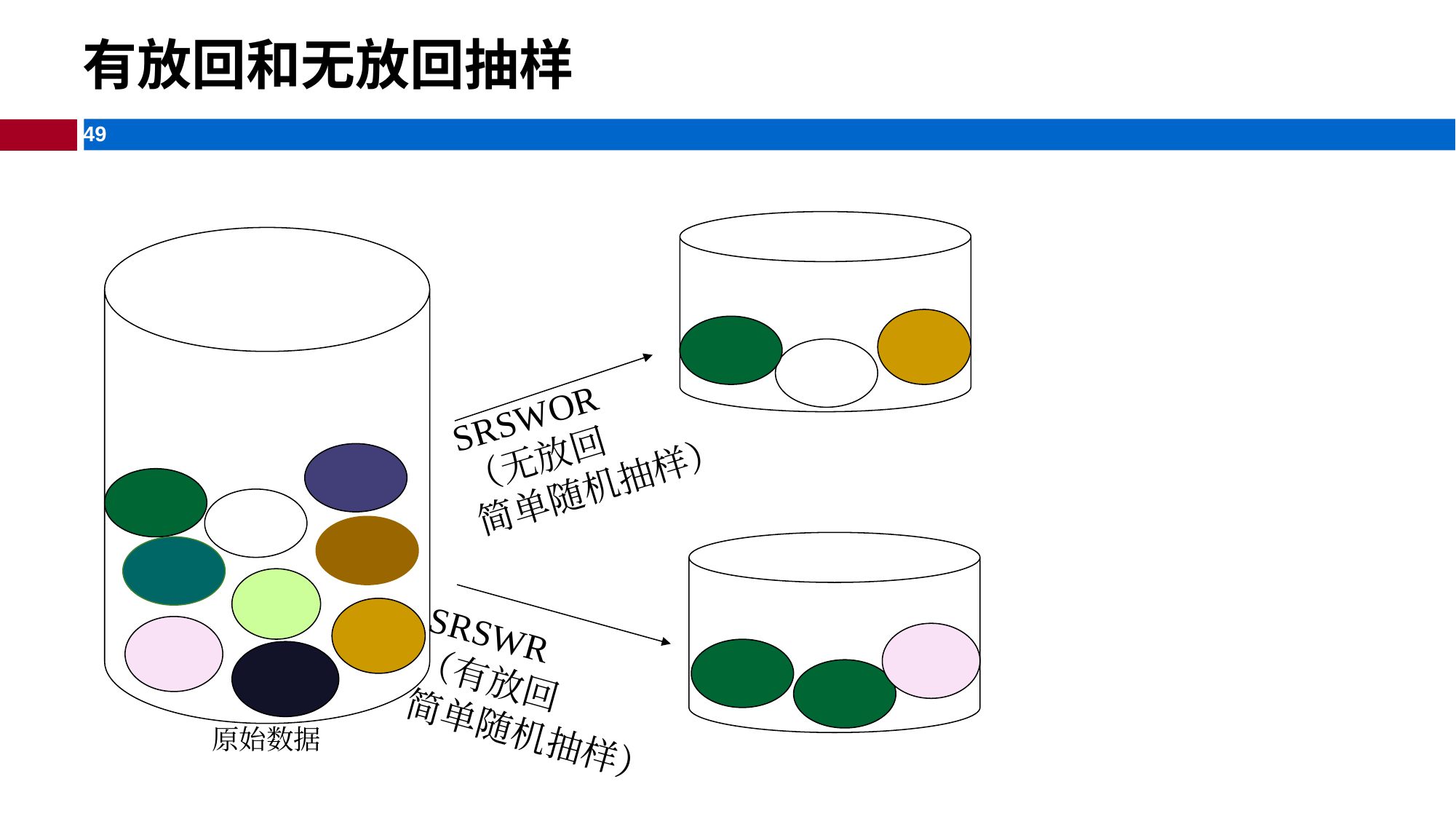

有放回和无放回抽样

原始数据

SRSWOR
（无放回
简单随机抽样）

SRSWR
（有放回
简单随机抽样）